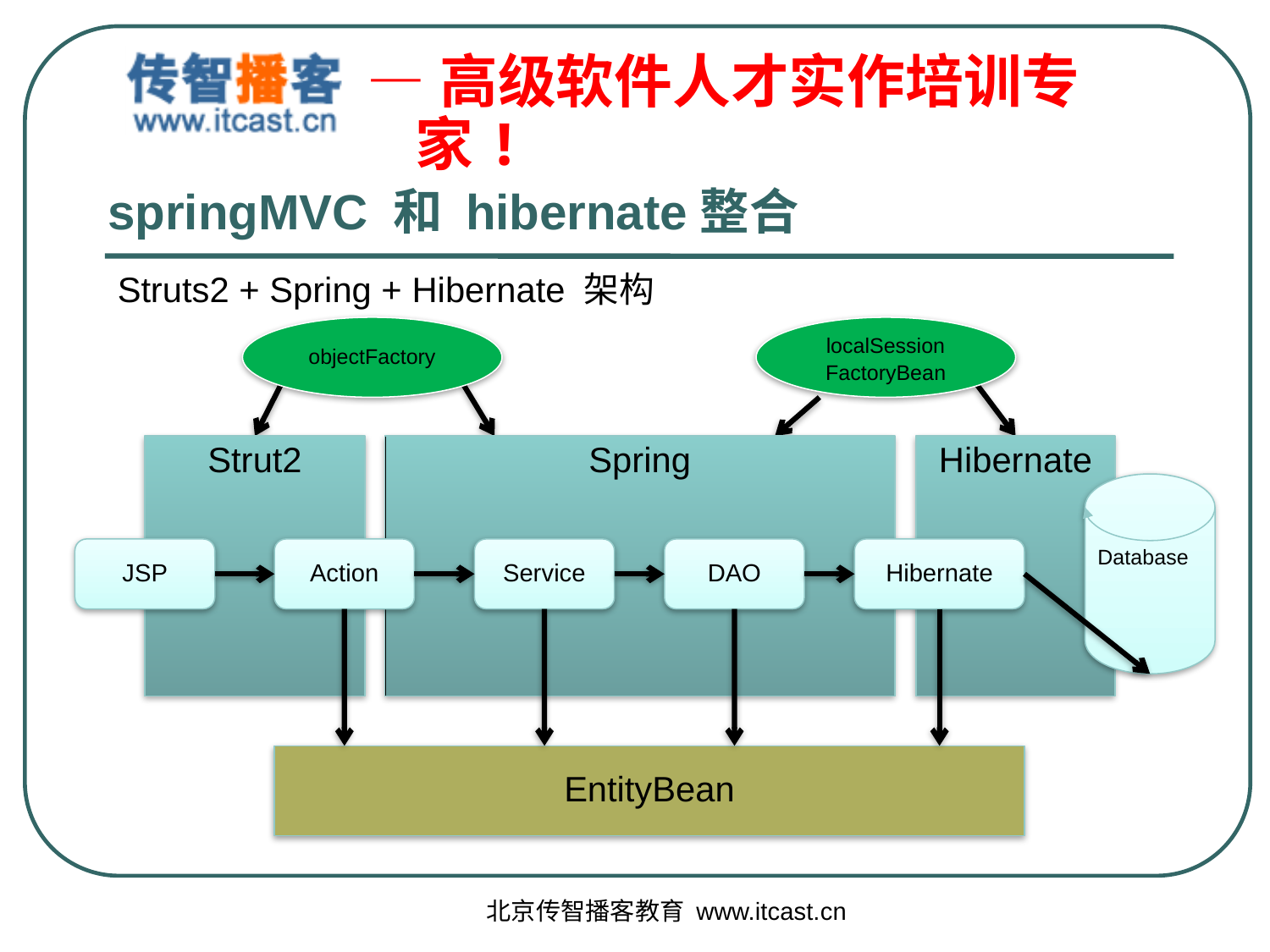

# springMVC 和 hibernate整合
Struts2 + Spring + Hibernate 架构
objectFactory
localSession
FactoryBean
Strut2
Spring
Hibernate
Database
JSP
Action
Service
DAO
Hibernate
EntityBean
北京传智播客教育 www.itcast.cn